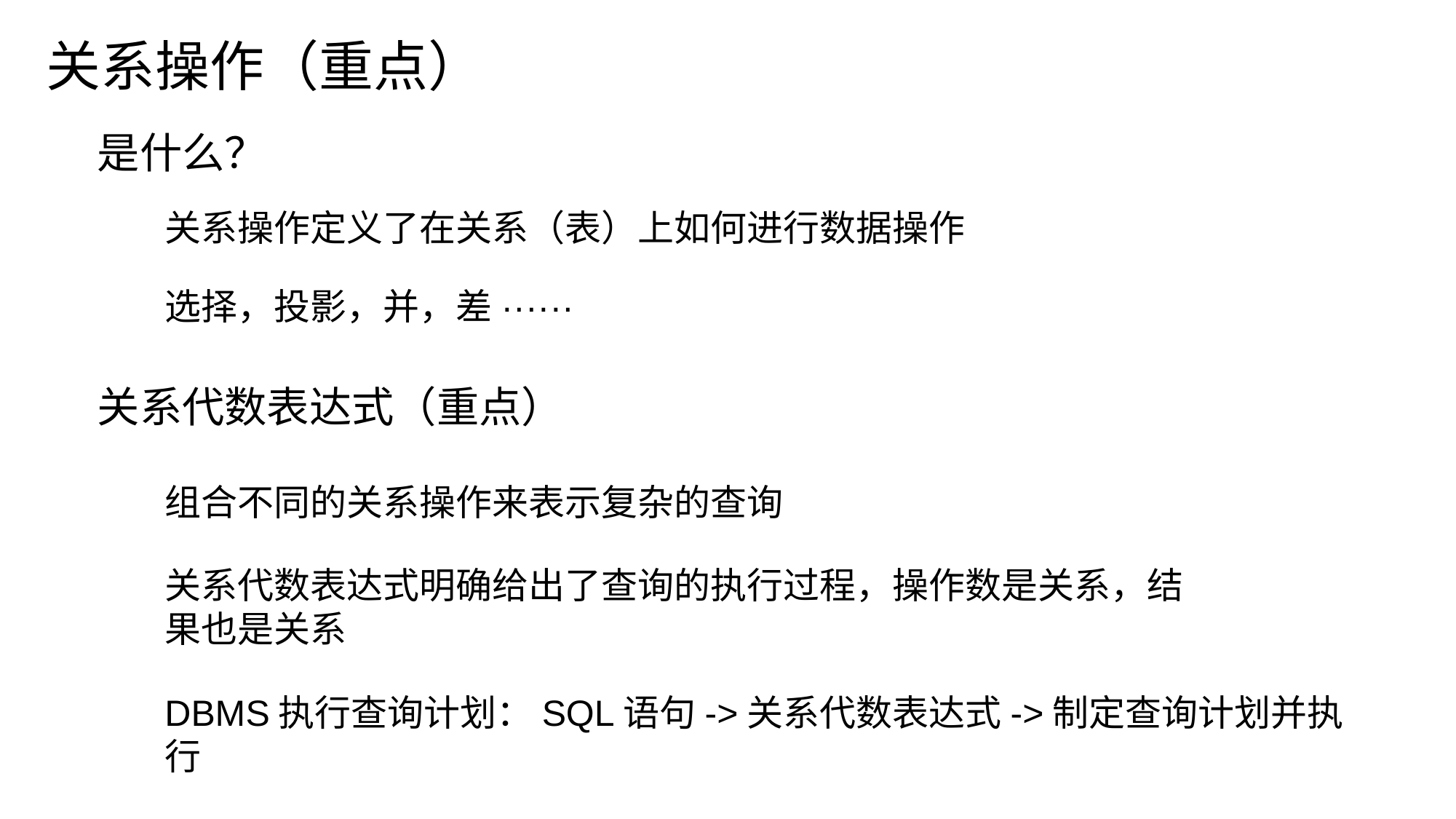

关系操作（重点）
是什么？
关系操作定义了在关系（表）上如何进行数据操作
选择，投影，并，差······
关系代数表达式（重点）
组合不同的关系操作来表示复杂的查询
关系代数表达式明确给出了查询的执行过程，操作数是关系，结果也是关系
DBMS执行查询计划：SQL语句->关系代数表达式->制定查询计划并执行